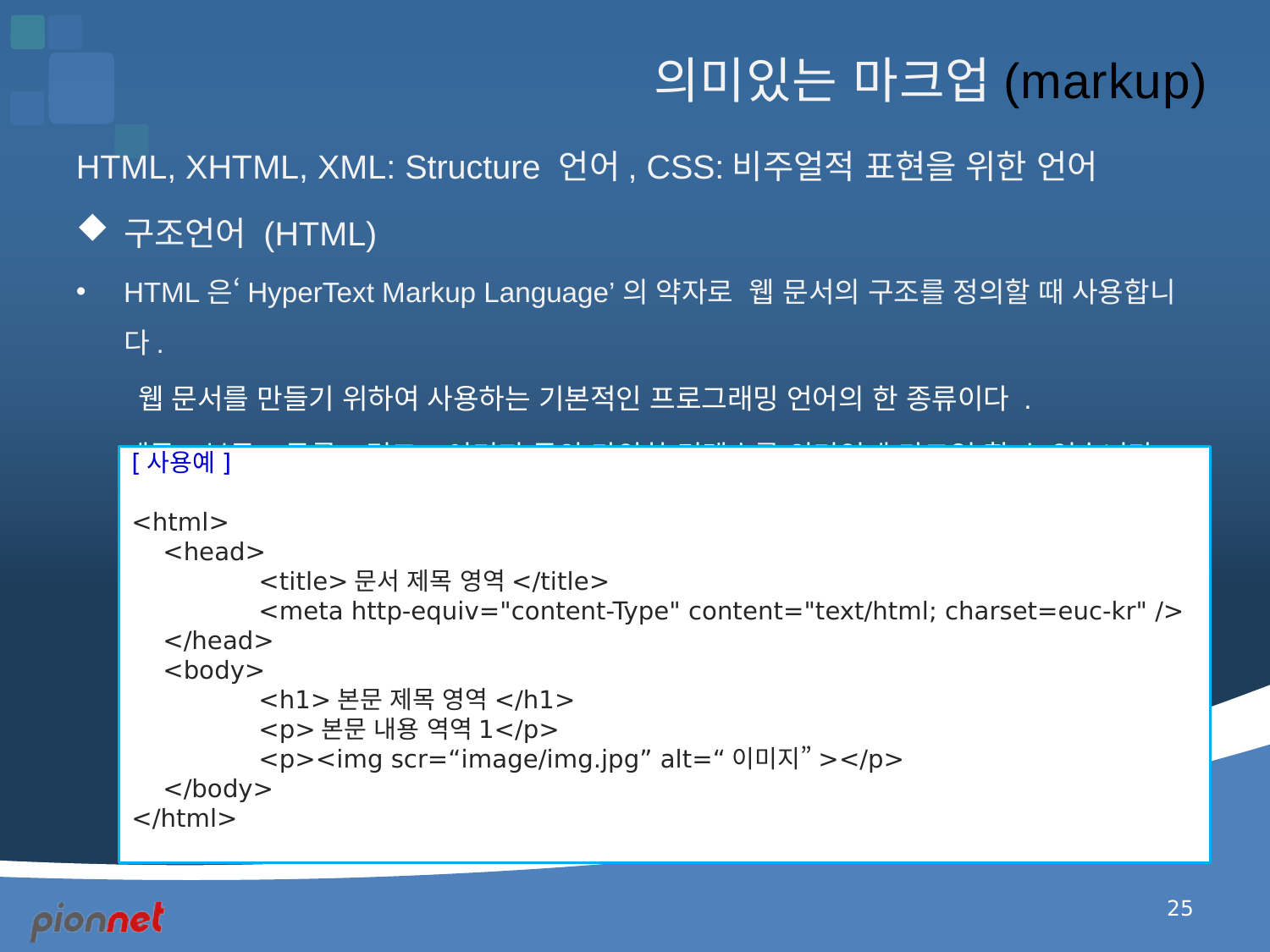

# 의미있는 마크업(markup)
HTML, XHTML, XML: Structure 언어, CSS:비주얼적 표현을 위한 언어
구조언어 (HTML)
HTML은‘HyperText Markup Language’의 약자로  웹 문서의 구조를 정의할 때 사용합니다.
	 웹 문서를 만들기 위하여 사용하는 기본적인 프로그래밍 언어의 한 종류이다 .
	제목, 본문, 목록, 링크, 이미지 등의 다양한 컨텐츠를 의미있게 마크업 할 수 있습니다.

[사용예]

<html>
    <head>
	<title>문서 제목 영역</title>
	<meta http-equiv="content-Type" content="text/html; charset=euc-kr" />
    </head>
    <body>
	<h1>본문 제목 영역</h1>
	<p>본문 내용 역역1</p>
	<p><img scr=“image/img.jpg” alt=“이미지”></p>
    </body>
</html>

25